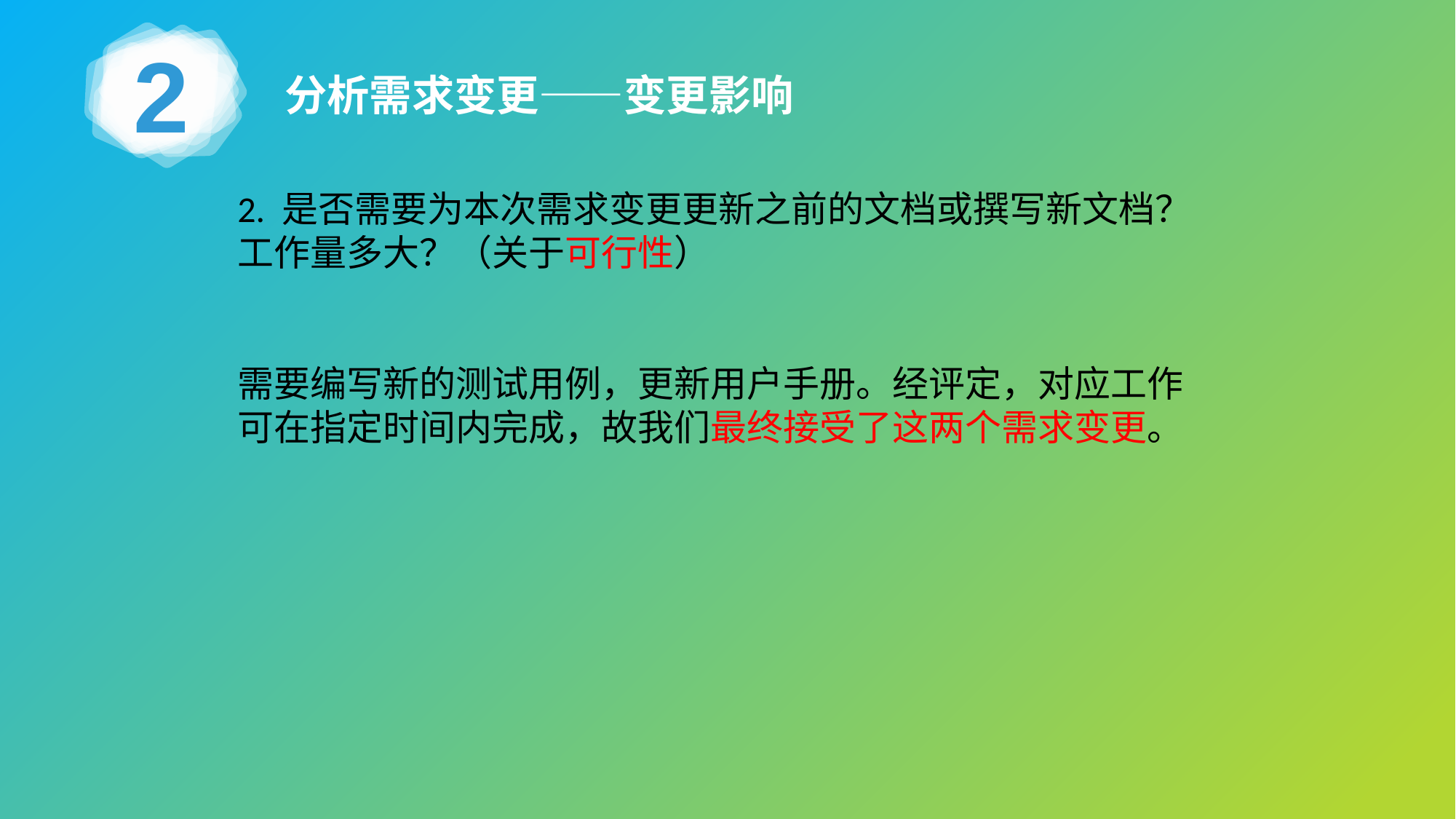

2

分析需求变更——变更影响
2. 是否需要为本次需求变更更新之前的文档或撰写新文档？工作量多大？（关于可行性）

需要编写新的测试用例，更新用户手册。经评定，对应工作可在指定时间内完成，故我们最终接受了这两个需求变更。